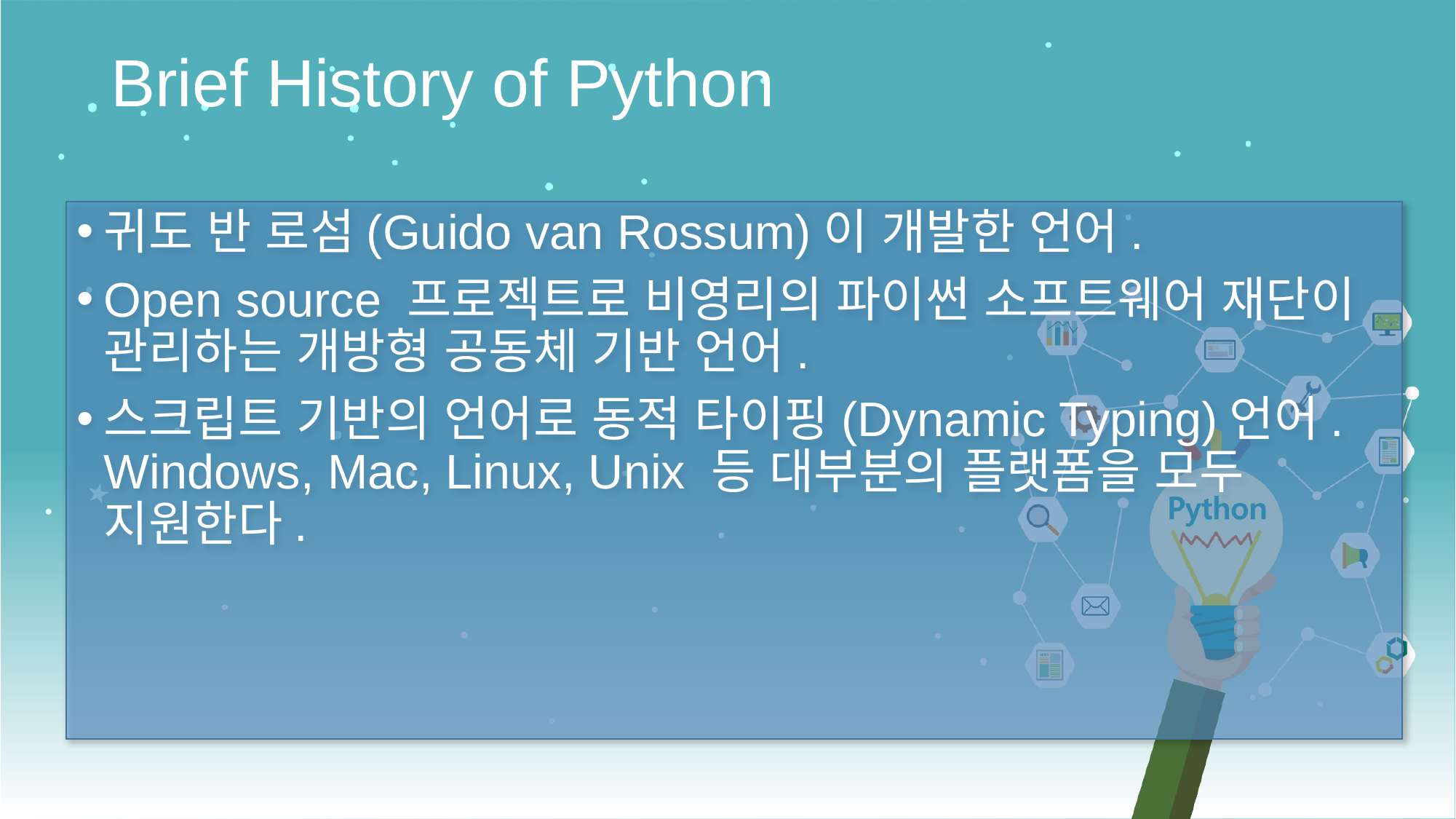

Brief History of Python
귀도 반 로섬(Guido van Rossum)이 개발한 언어.
Open source 프로젝트로 비영리의 파이썬 소프트웨어 재단이
관리하는 개방형 공동체 기반 언어.
스크립트 기반의 언어로 동적 타이핑(Dynamic Typing)언어. Windows, Mac, Linux, Unix 등 대부분의 플랫폼을 모두
지원한다.